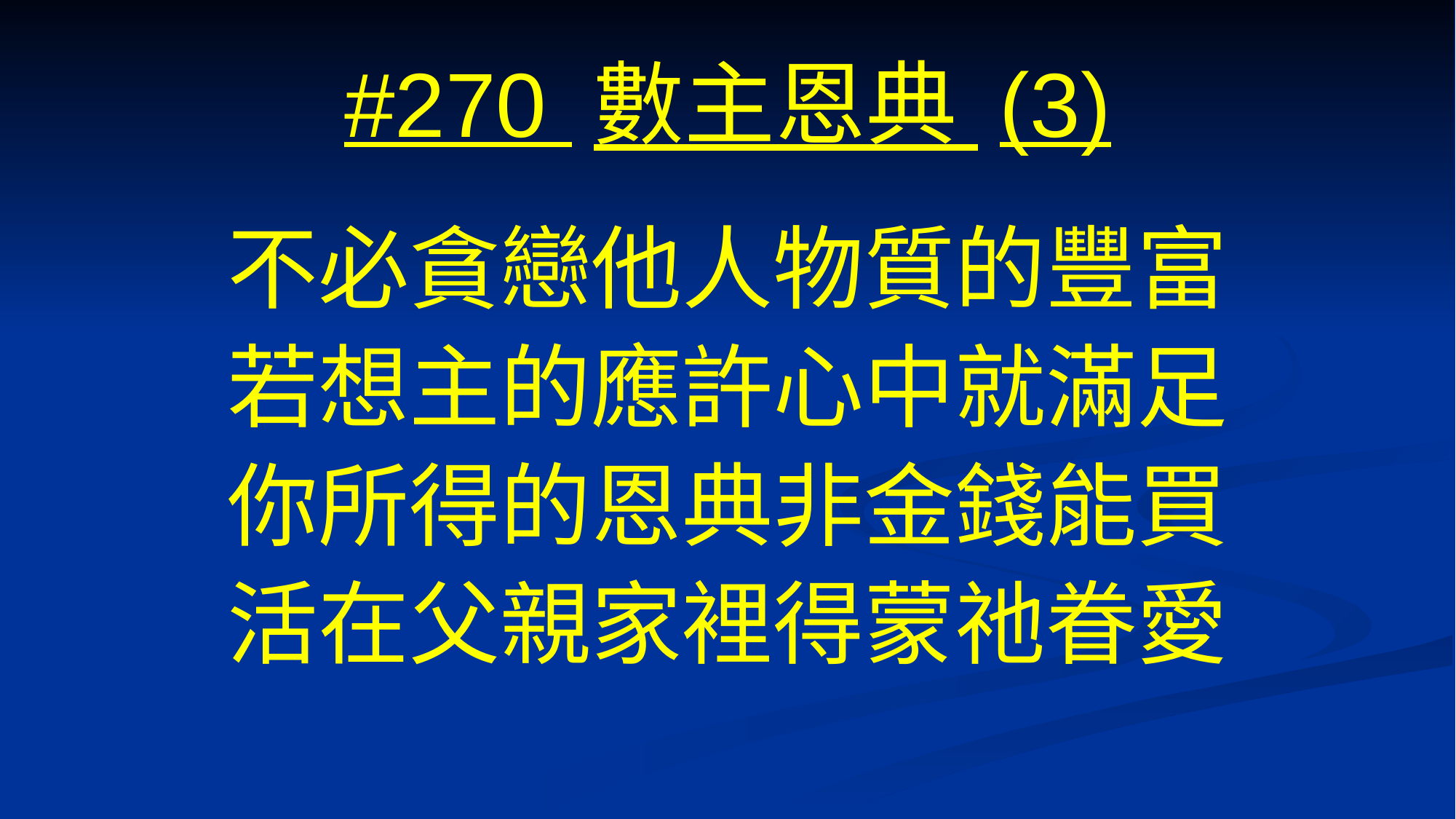

# #270 數主恩典 (3)
不必貪戀他人物質的豐富
若想主的應許心中就滿足
你所得的恩典非金錢能買
活在父親家裡得蒙祂眷愛